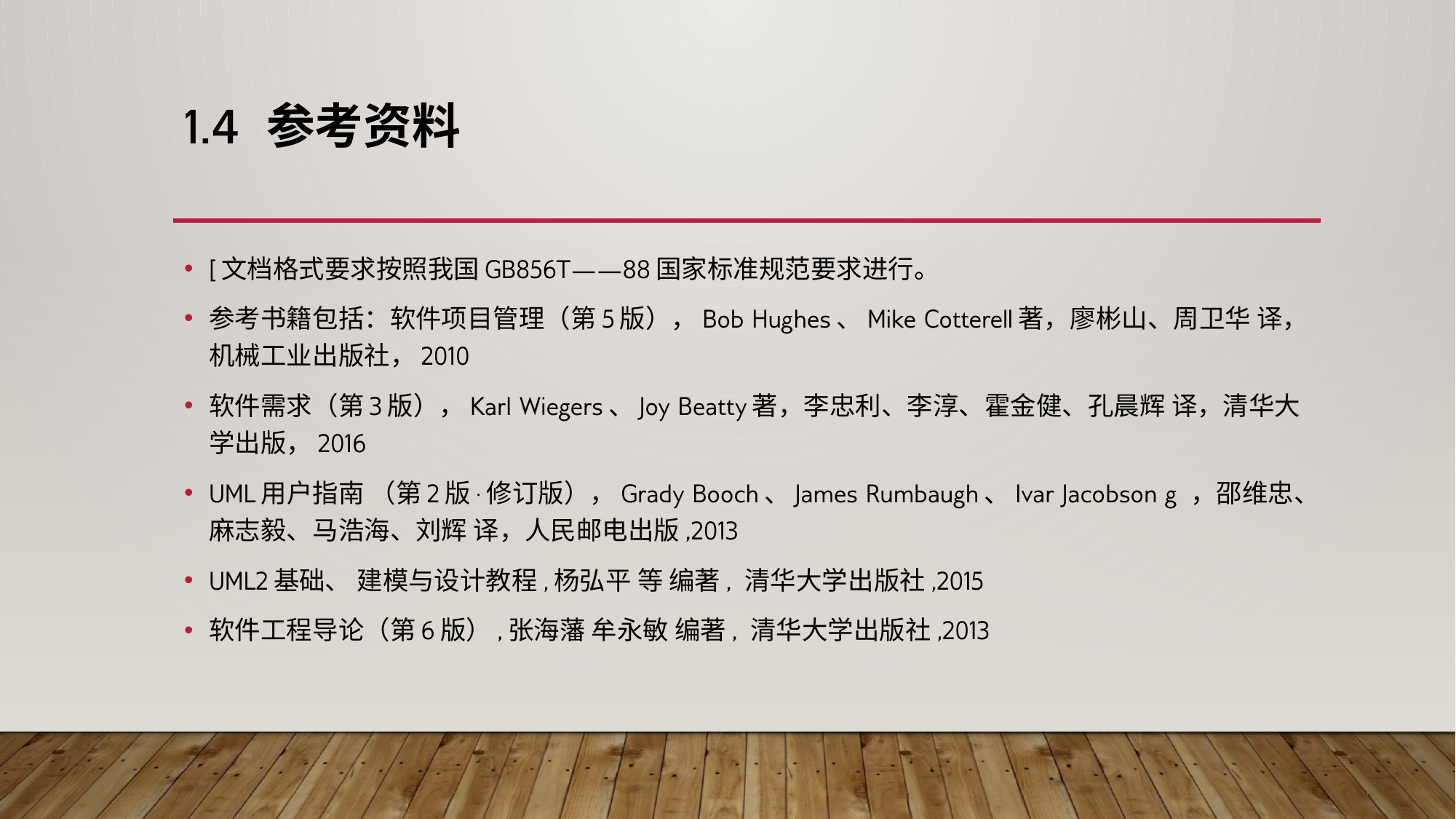

# 1.4 参考资料
[文档格式要求按照我国GB856T——88国家标准规范要求进行。
参考书籍包括：软件项目管理（第5版），Bob Hughes、Mike Cotterell著，廖彬山、周卫华 译，机械工业出版社，2010
软件需求（第3版），Karl Wiegers、Joy Beatty著，李忠利、李淳、霍金健、孔晨辉 译，清华大学出版，2016
UML用户指南 （第2版·修订版），Grady Booch、James Rumbaugh、Ivar Jacobson g ，邵维忠、麻志毅、马浩海、刘辉 译，人民邮电出版,2013
UML2基础、 建模与设计教程,杨弘平 等 编著, 清华大学出版社,2015
软件工程导论（第6版）,张海藩 牟永敏 编著, 清华大学出版社,2013